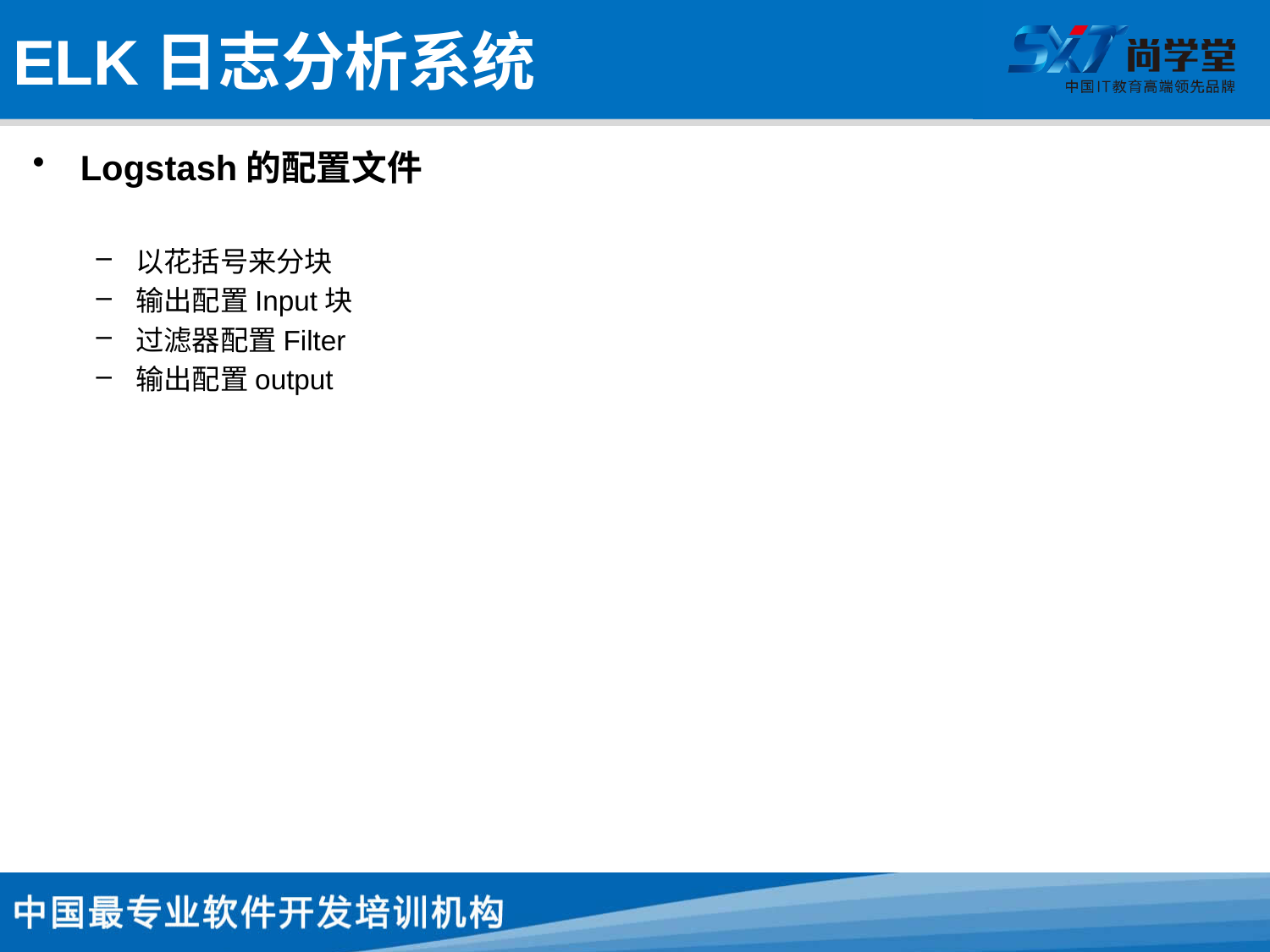

# ELK日志分析系统
Logstash的配置文件

以花括号来分块
输出配置Input块
过滤器配置Filter
输出配置output